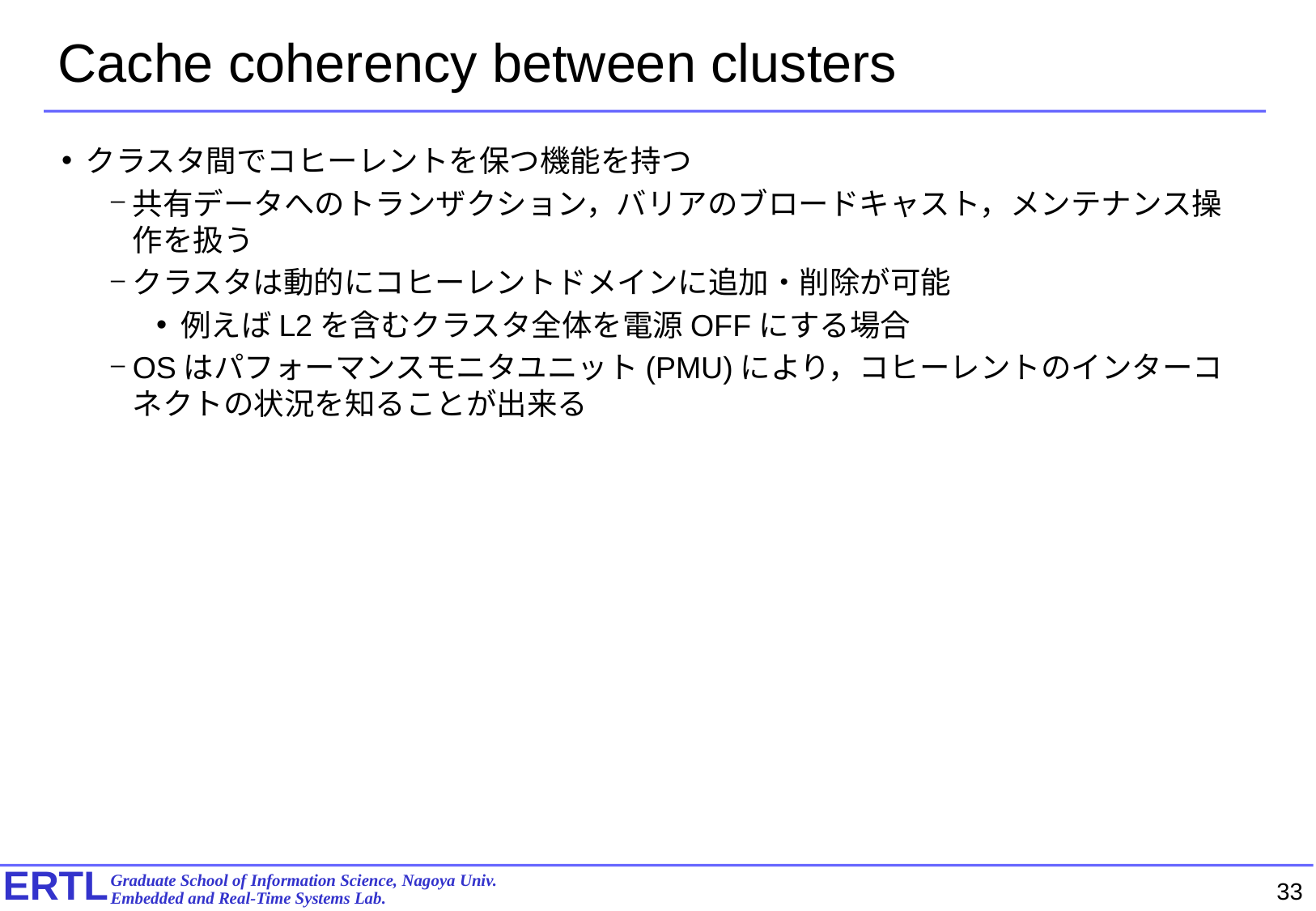

# Cache coherency between clusters
クラスタ間でコヒーレントを保つ機能を持つ
共有データへのトランザクション，バリアのブロードキャスト，メンテナンス操作を扱う
クラスタは動的にコヒーレントドメインに追加・削除が可能
例えばL2を含むクラスタ全体を電源OFFにする場合
OSはパフォーマンスモニタユニット(PMU)により，コヒーレントのインターコネクトの状況を知ることが出来る
33